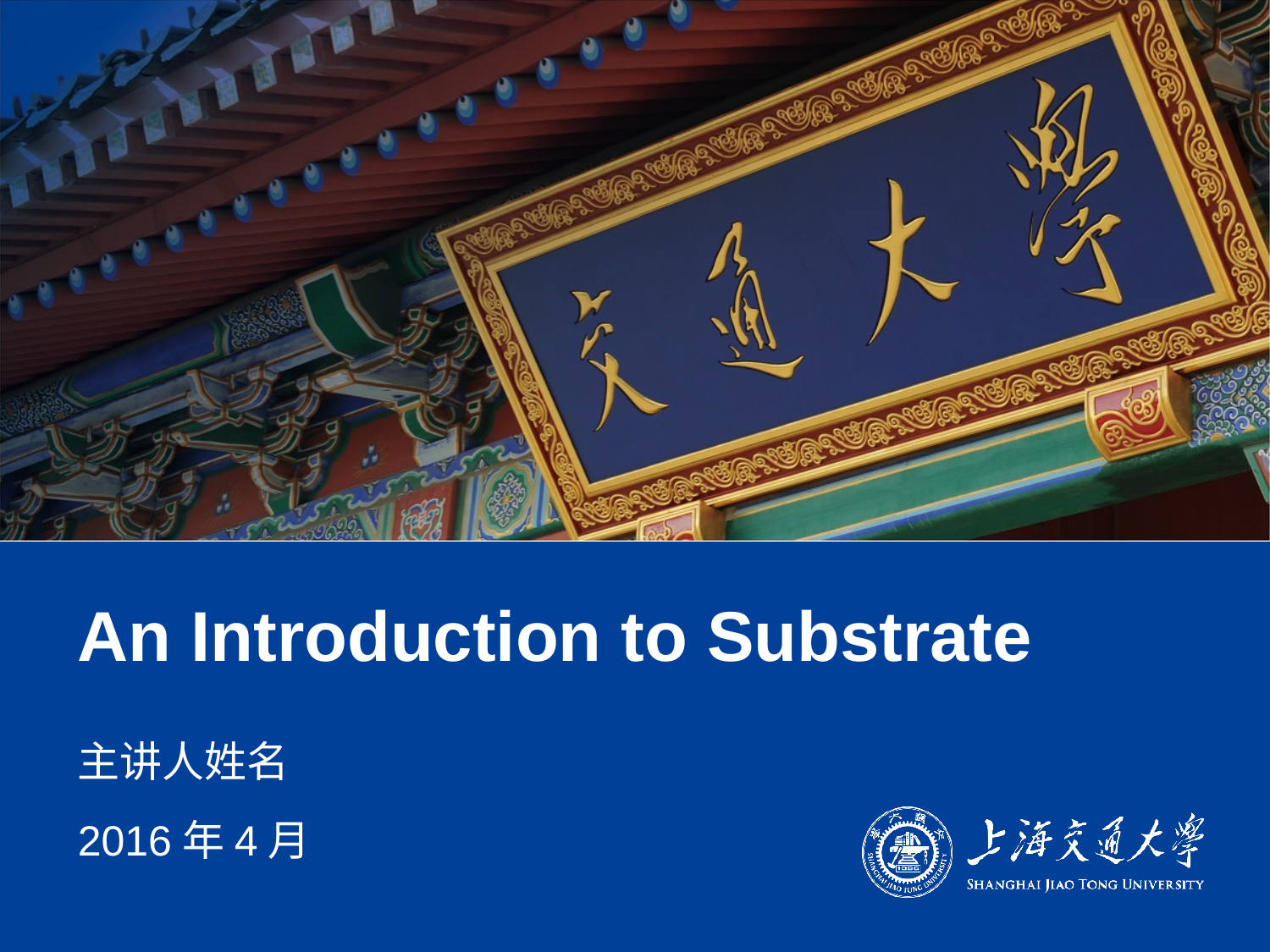

# An Introduction to Substrate
主讲人姓名
2016年4月